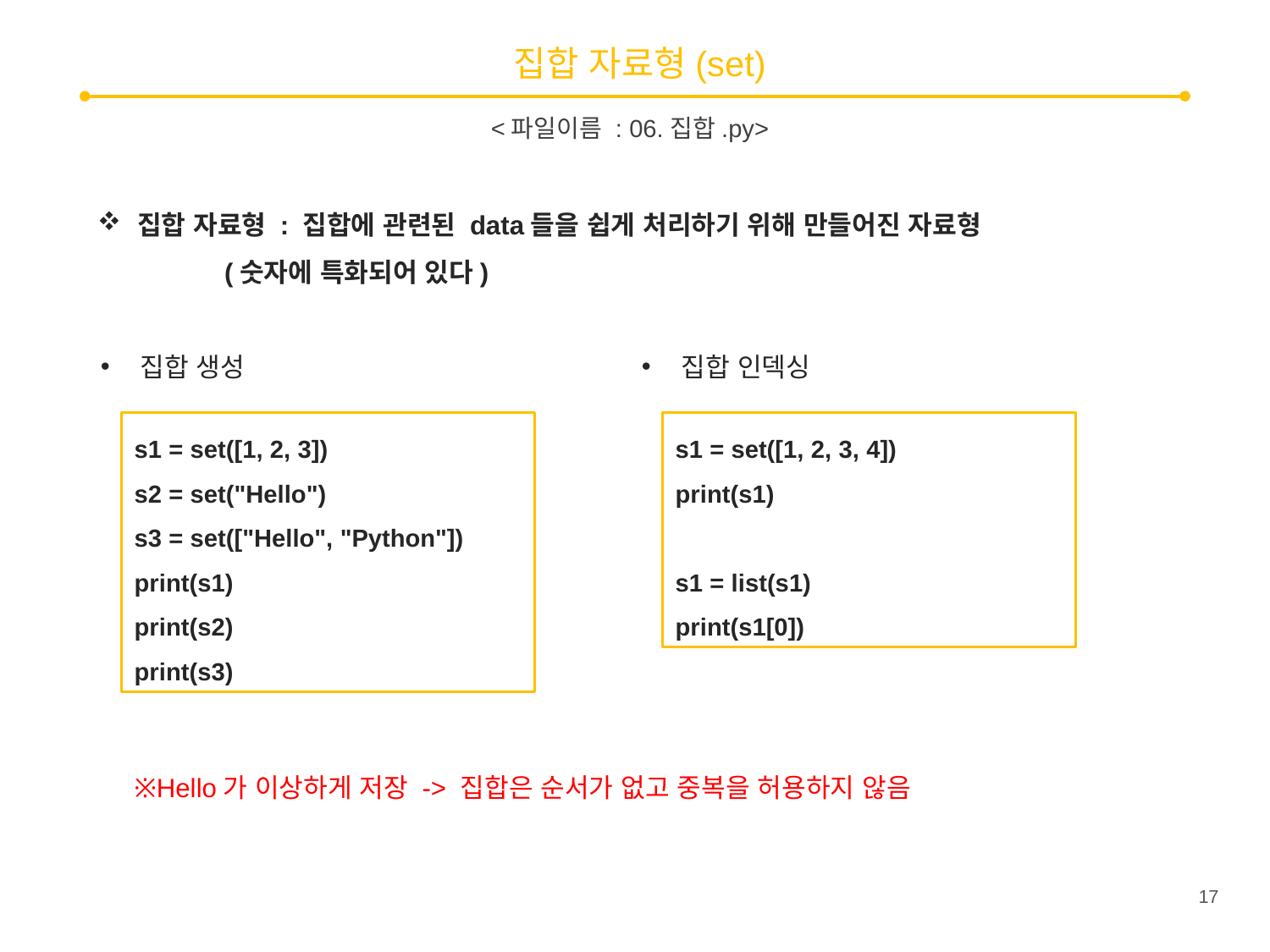

# 집합 자료형(set)
<파일이름 : 06.집합.py>
집합 자료형 : 집합에 관련된 data들을 쉽게 처리하기 위해 만들어진 자료형
(숫자에 특화되어 있다)
집합 생성
집합 인덱싱
s1 = set([1, 2, 3])
s2 = set("Hello")
s3 = set(["Hello", "Python"])
print(s1)
print(s2)
print(s3)
s1 = set([1, 2, 3, 4])
print(s1)

s1 = list(s1)
print(s1[0])
※Hello가 이상하게 저장 -> 집합은 순서가 없고 중복을 허용하지 않음